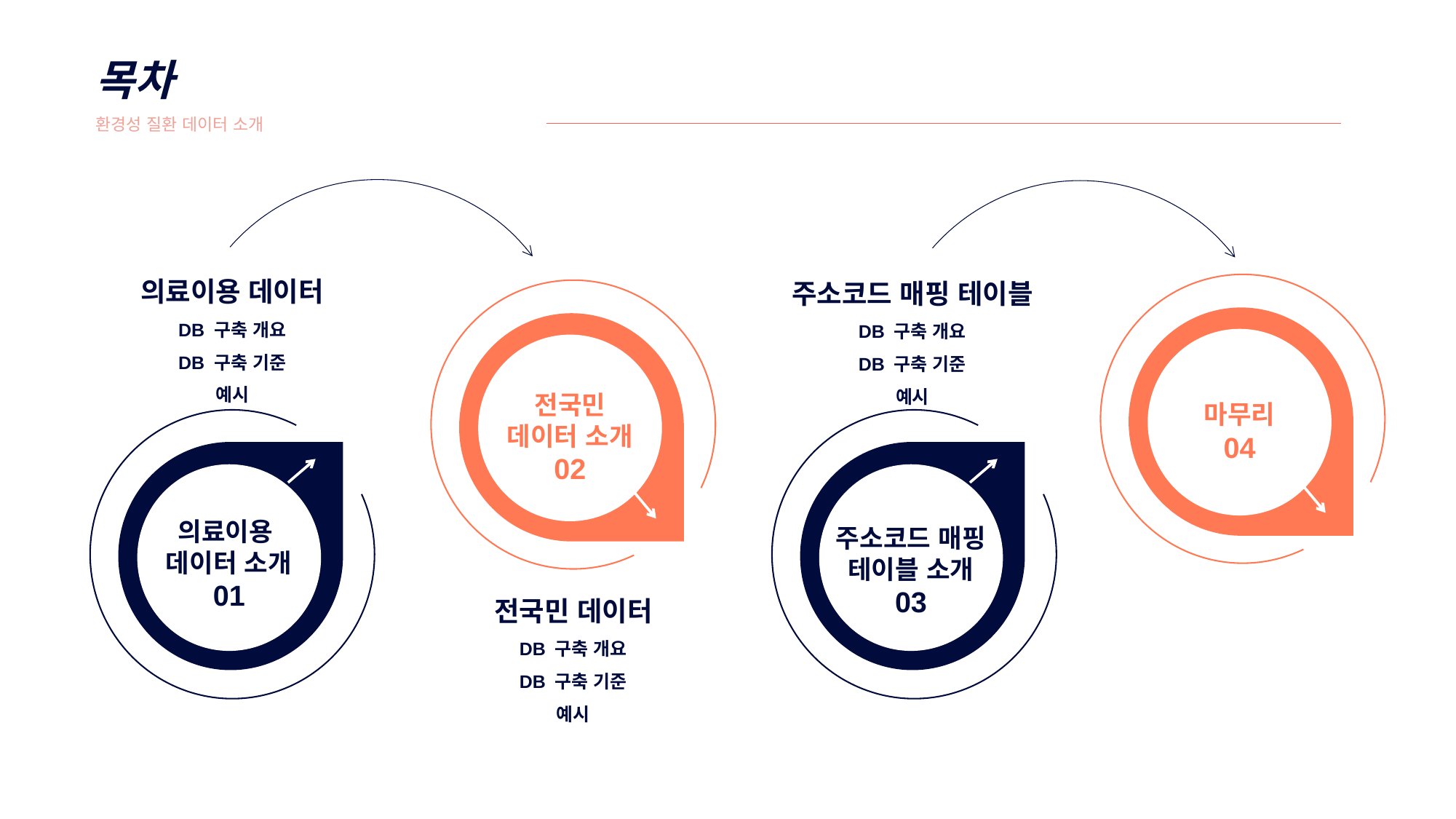

목차
환경성 질환 데이터 소개

의료이용 데이터
DB 구축 개요
DB 구축 기준
예시
주소코드 매핑 테이블
DB 구축 개요
DB 구축 기준
예시

마무리
04

전국민
데이터 소개
02

주소코드 매핑
테이블 소개
03

의료이용
데이터 소개
01
전국민 데이터
DB 구축 개요
DB 구축 기준
예시